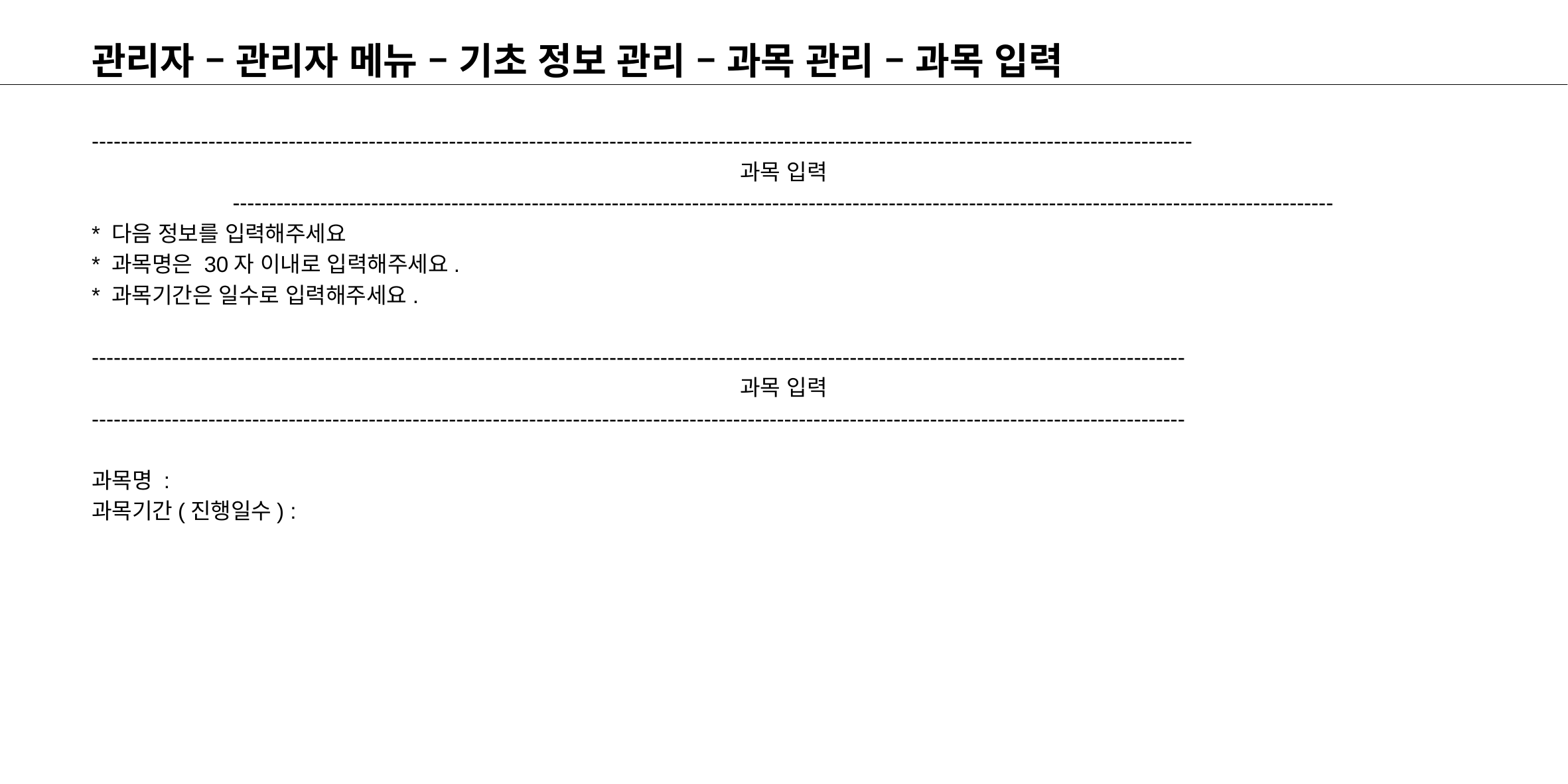

# 관리자 – 관리자 메뉴 – 기초 정보 관리 – 과목 관리 – 과목 입력
-------------------------------------------------------------------------------------------------------------------------------------------------------
과목 입력
-------------------------------------------------------------------------------------------------------------------------------------------------------
* 다음 정보를 입력해주세요
* 과목명은 30자 이내로 입력해주세요.
* 과목기간은 일수로 입력해주세요.

------------------------------------------------------------------------------------------------------------------------------------------------------
과목 입력
------------------------------------------------------------------------------------------------------------------------------------------------------

과목명 :
과목기간(진행일수) :